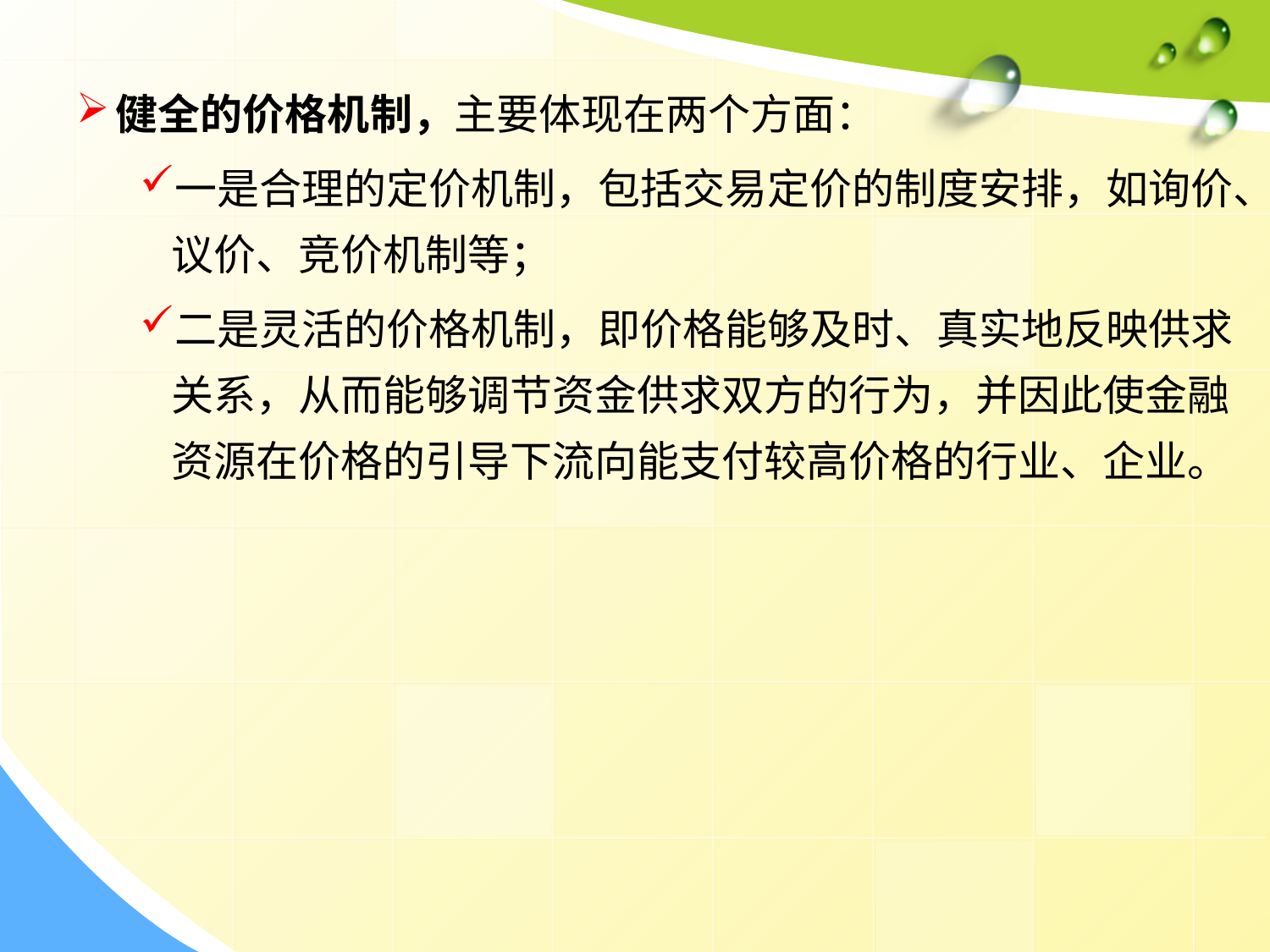

健全的价格机制，主要体现在两个方面：
一是合理的定价机制，包括交易定价的制度安排，如询价、议价、竞价机制等；
二是灵活的价格机制，即价格能够及时、真实地反映供求关系，从而能够调节资金供求双方的行为，并因此使金融资源在价格的引导下流向能支付较高价格的行业、企业。